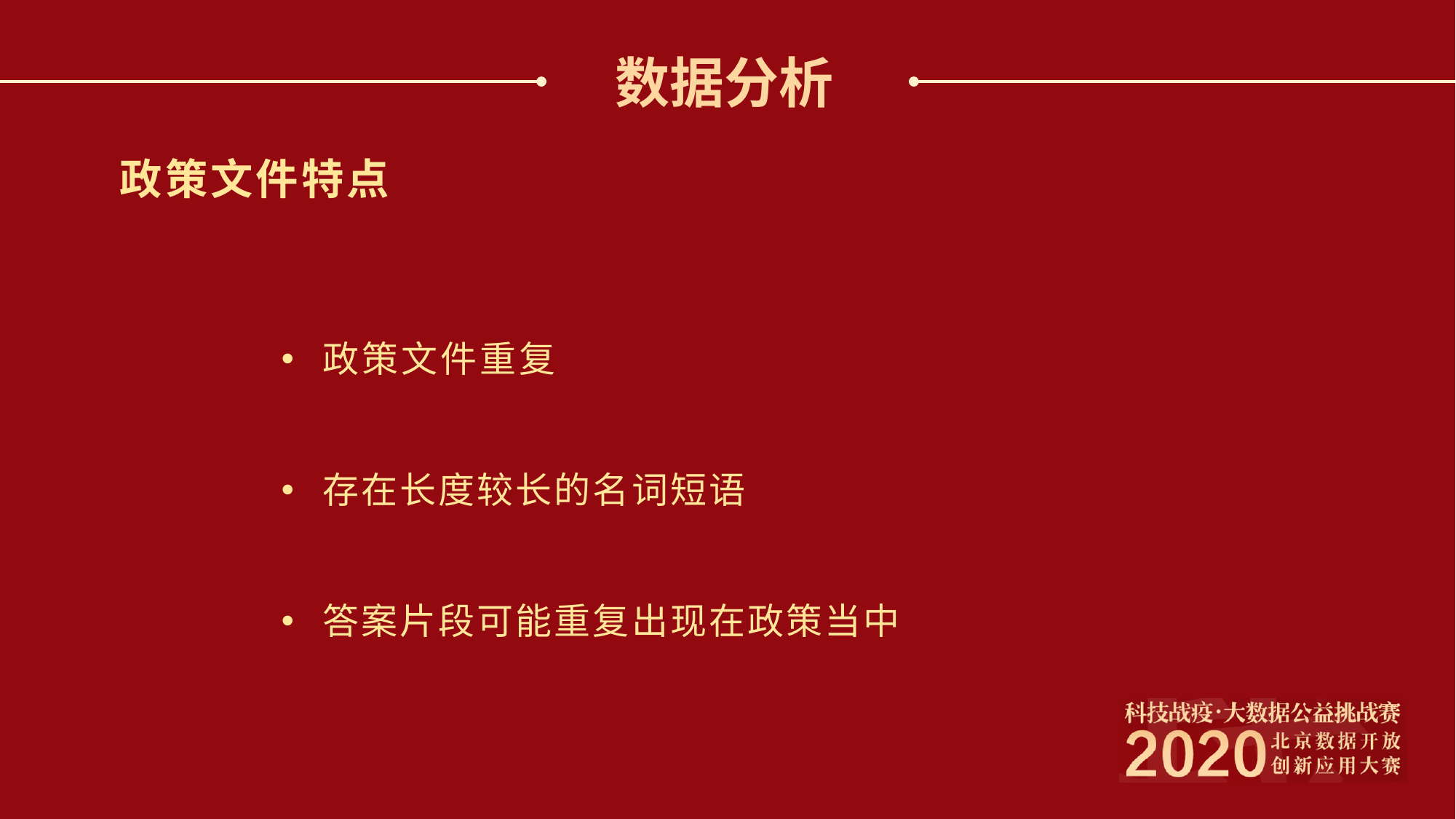

数据分析
政策文件特点
政策文件重复
存在长度较长的名词短语
答案片段可能重复出现在政策当中